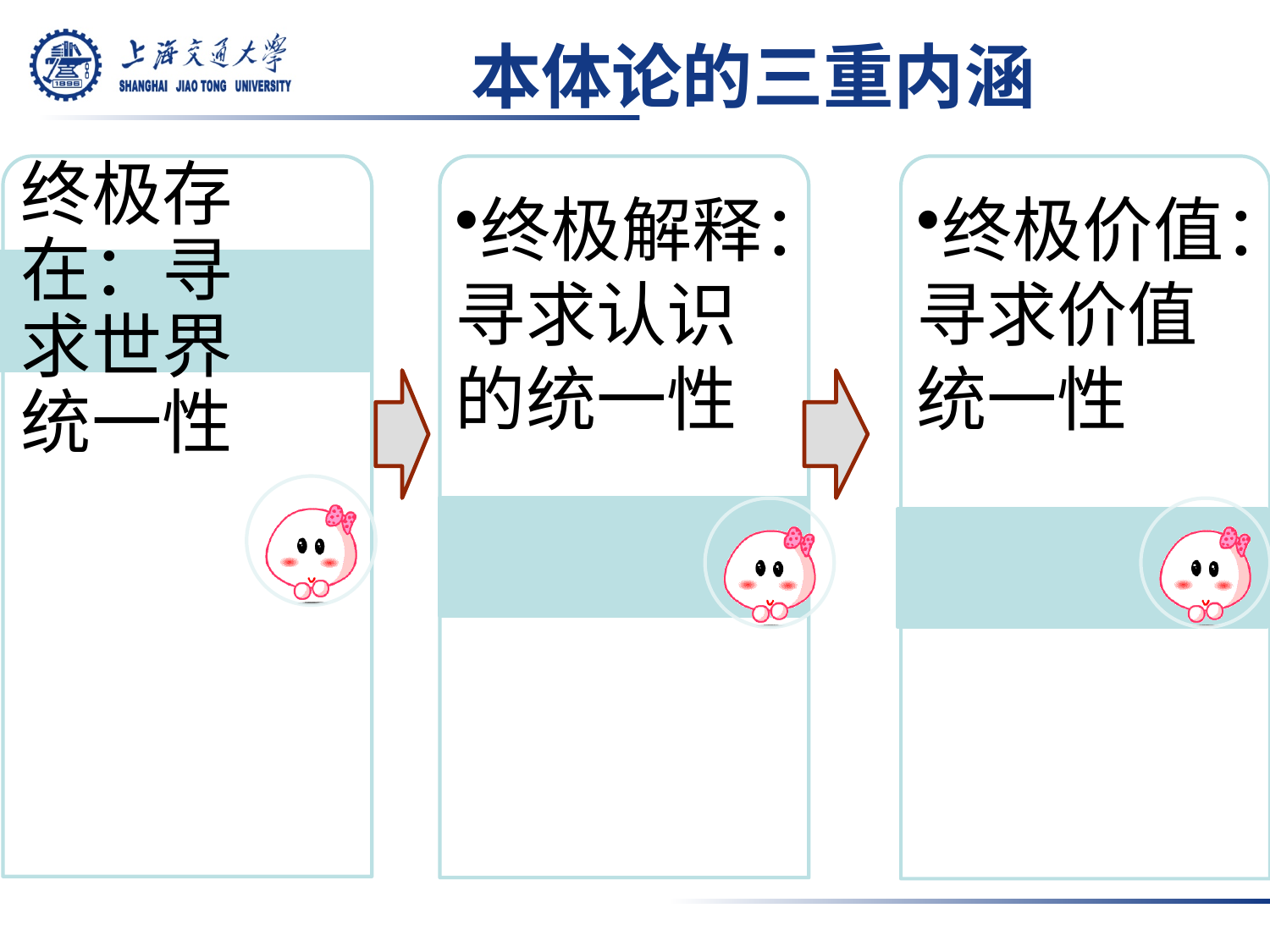

# 本体论的三重内涵

终极存在：寻求世界统一性
终极解释：寻求认识的统一性

终极价值：寻求价值统一性